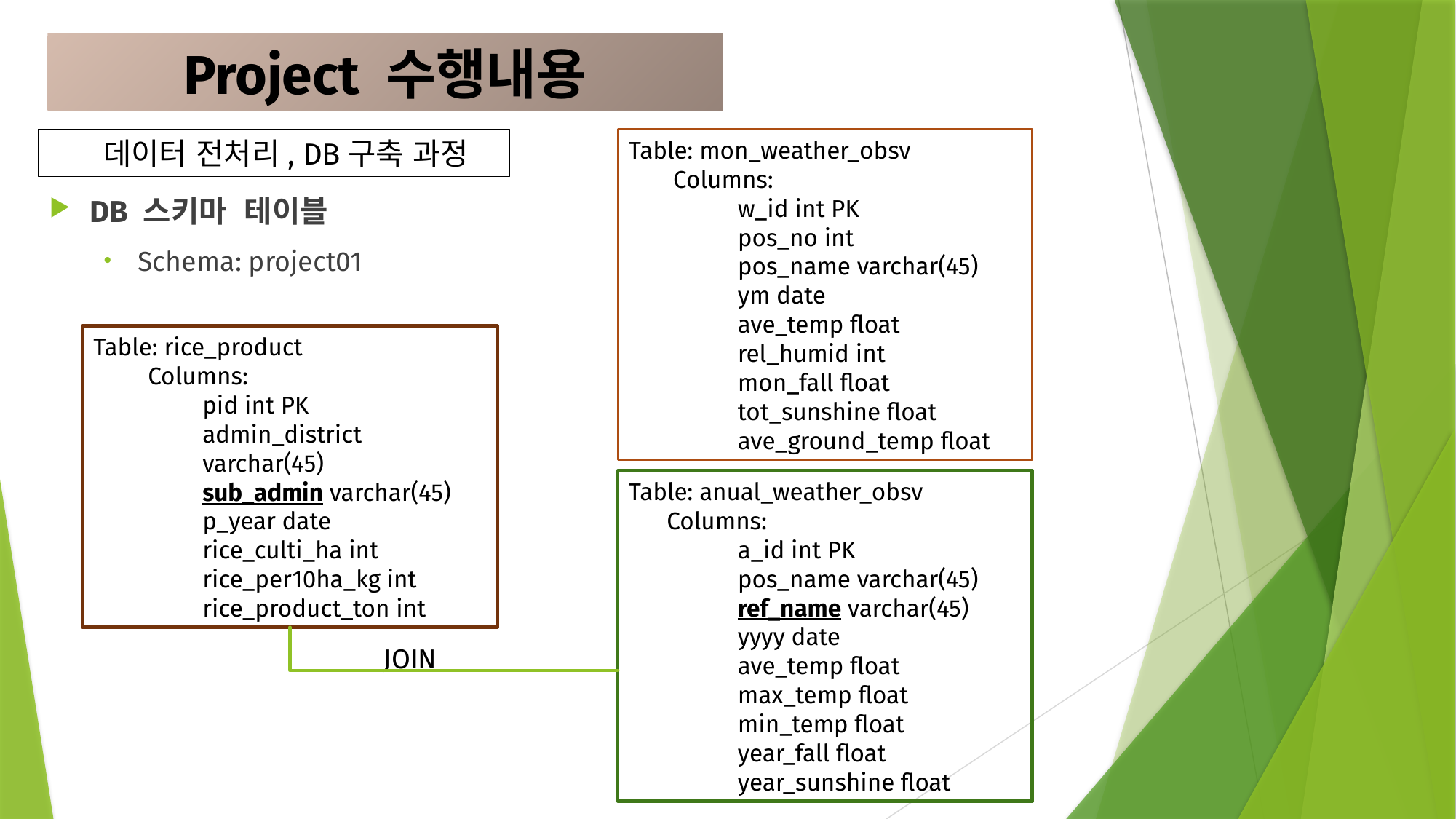

Project 수행내용
#
데이터 전처리, DB구축 과정
Table: mon_weather_obsv
       Columns:
w_id int PK
pos_no int
pos_name varchar(45)
ym date
ave_temp float
rel_humid int
mon_fall float
tot_sunshine float
ave_ground_temp float
Table: rice_product
Columns:
pid int PK
admin_district varchar(45)
sub_admin varchar(45)
p_year date
rice_culti_ha int
rice_per10ha_kg int
rice_product_ton int
Table: anual_weather_obsv
      Columns:
a_id int PK
pos_name varchar(45)
ref_name varchar(45)
yyyy date
ave_temp float
max_temp float
min_temp float
year_fall float
year_sunshine float
JOIN
DB 스키마  테이블
Schema: project01